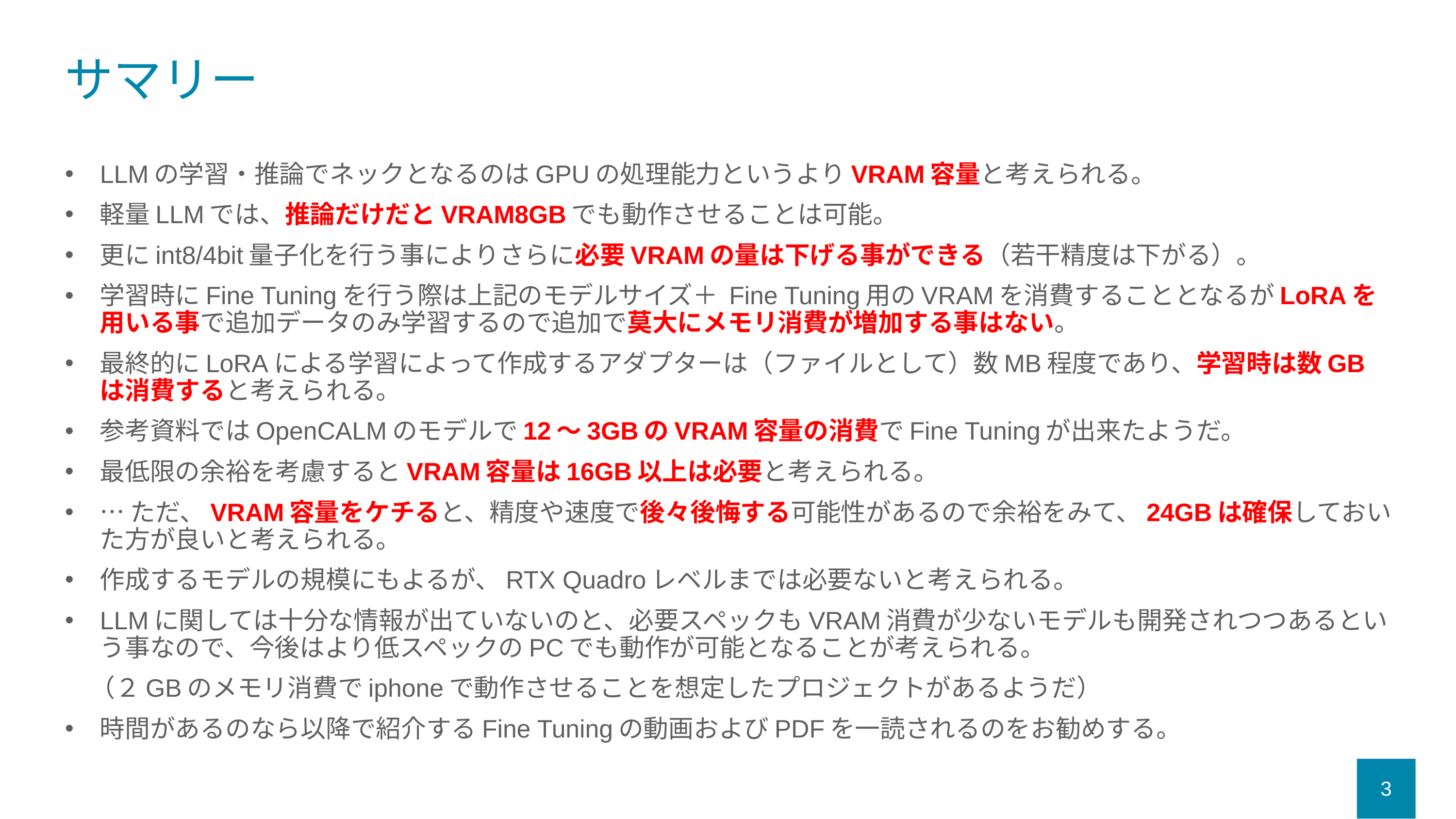

# サマリー
LLMの学習・推論でネックとなるのはGPUの処理能力というよりVRAM容量と考えられる。
軽量LLMでは、推論だけだとVRAM8GBでも動作させることは可能。
更にint8/4bit量子化を行う事によりさらに必要VRAMの量は下げる事ができる（若干精度は下がる）。
学習時にFine Tuningを行う際は上記のモデルサイズ＋ Fine Tuning用のVRAMを消費することとなるがLoRAを用いる事で追加データのみ学習するので追加で莫大にメモリ消費が増加する事はない。
最終的にLoRAによる学習によって作成するアダプターは（ファイルとして）数MB程度であり、学習時は数GBは消費すると考えられる。
参考資料ではOpenCALMのモデルで12～3GBのVRAM容量の消費でFine Tuningが出来たようだ。
最低限の余裕を考慮するとVRAM容量は16GB以上は必要と考えられる。
…ただ、VRAM容量をケチると、精度や速度で後々後悔する可能性があるので余裕をみて、24GBは確保しておいた方が良いと考えられる。
作成するモデルの規模にもよるが、RTX Quadroレベルまでは必要ないと考えられる。
LLMに関しては十分な情報が出ていないのと、必要スペックもVRAM消費が少ないモデルも開発されつつあるという事なので、今後はより低スペックのPCでも動作が可能となることが考えられる。
　（２GBのメモリ消費でiphoneで動作させることを想定したプロジェクトがあるようだ）
時間があるのなら以降で紹介するFine Tuningの動画およびPDFを一読されるのをお勧めする。

3